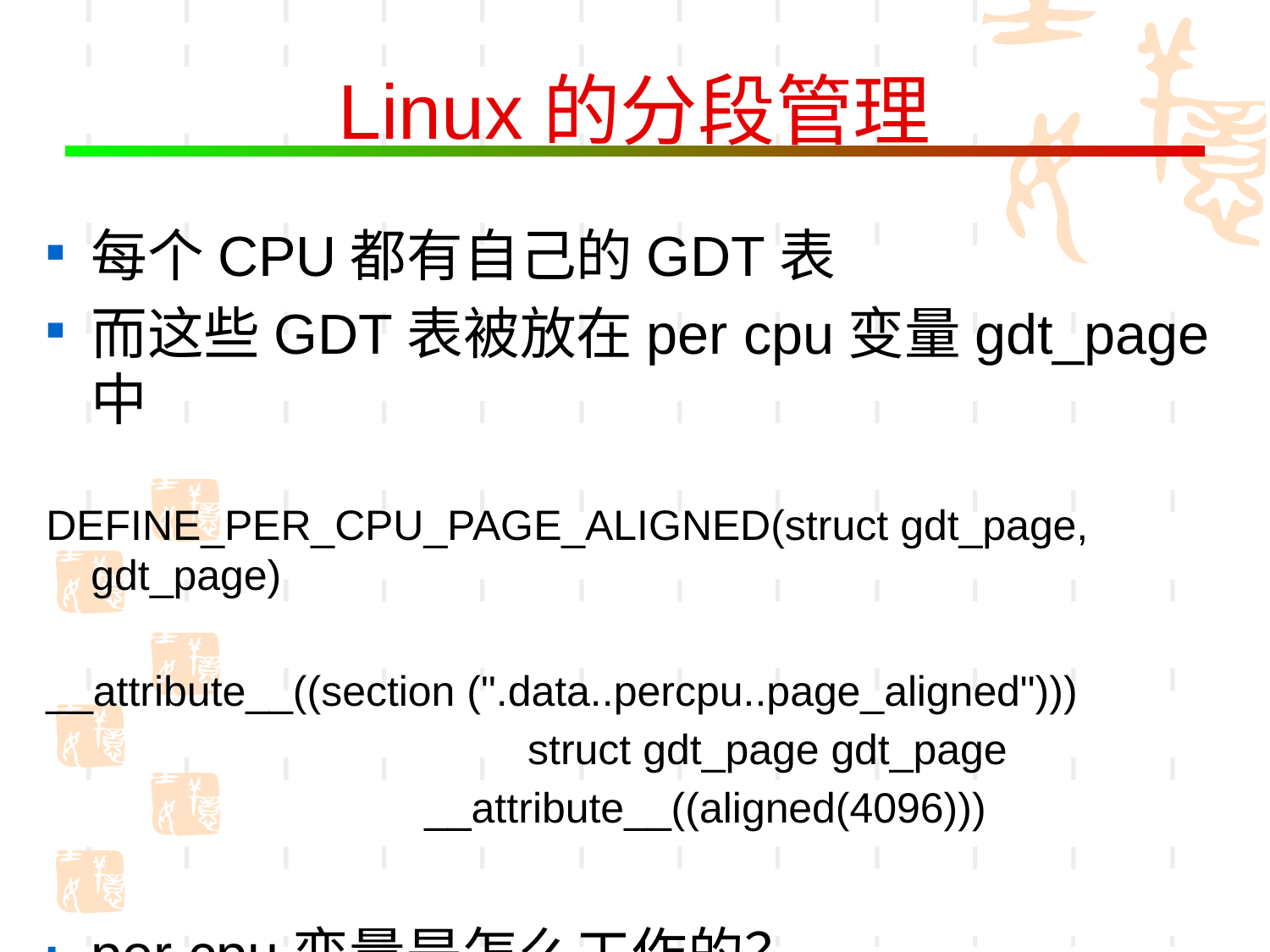

# Linux的分段管理
每个CPU都有自己的GDT表
而这些GDT表被放在per cpu变量gdt_page中

DEFINE_PER_CPU_PAGE_ALIGNED(struct gdt_page, gdt_page)

__attribute__((section (".data..percpu..page_aligned")))
				struct gdt_page gdt_page
			  __attribute__((aligned(4096)))

per cpu变量是怎么工作的？